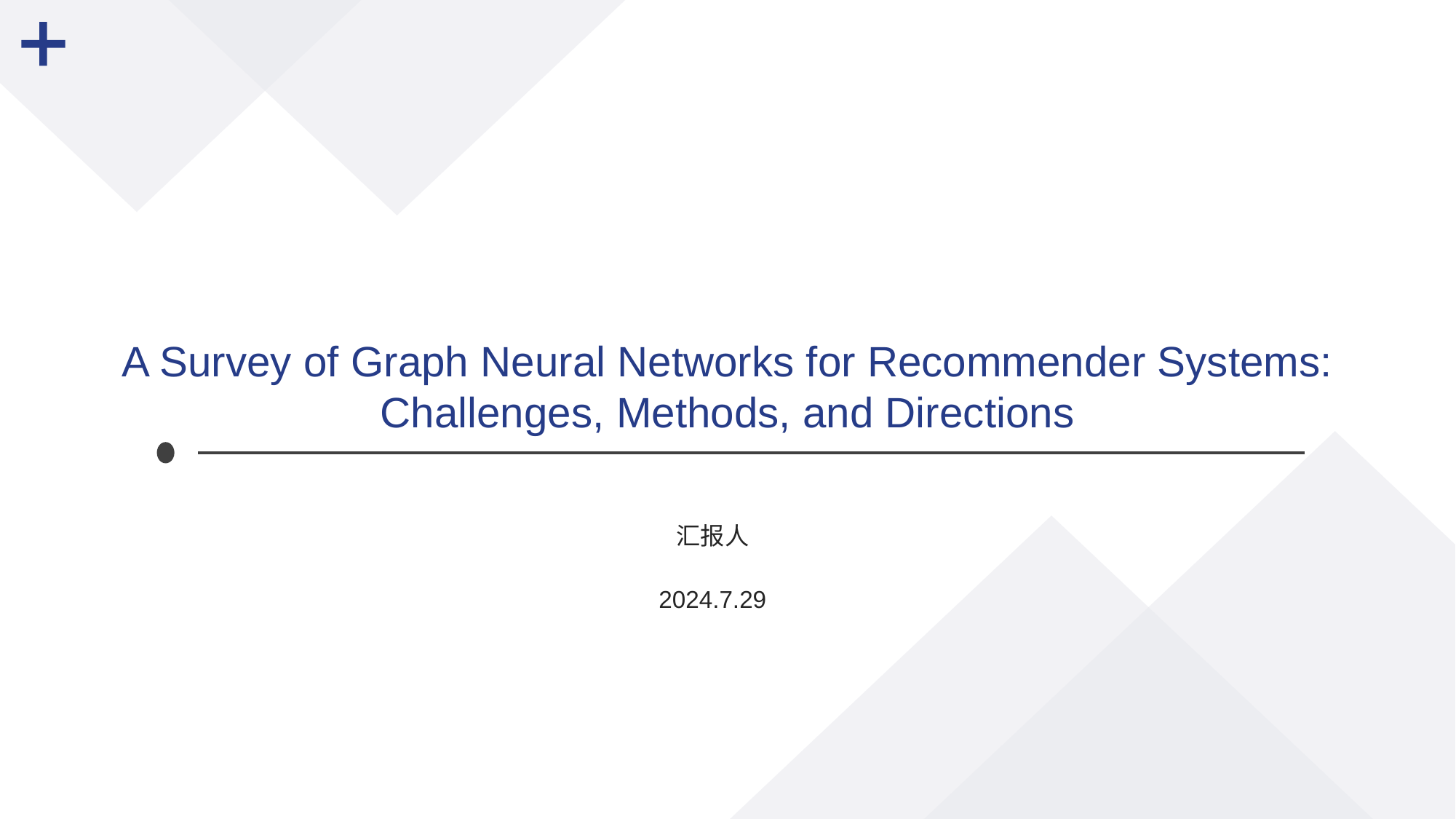

A Survey of Graph Neural Networks for Recommender Systems: Challenges, Methods, and Directions

汇报人

2024.7.29